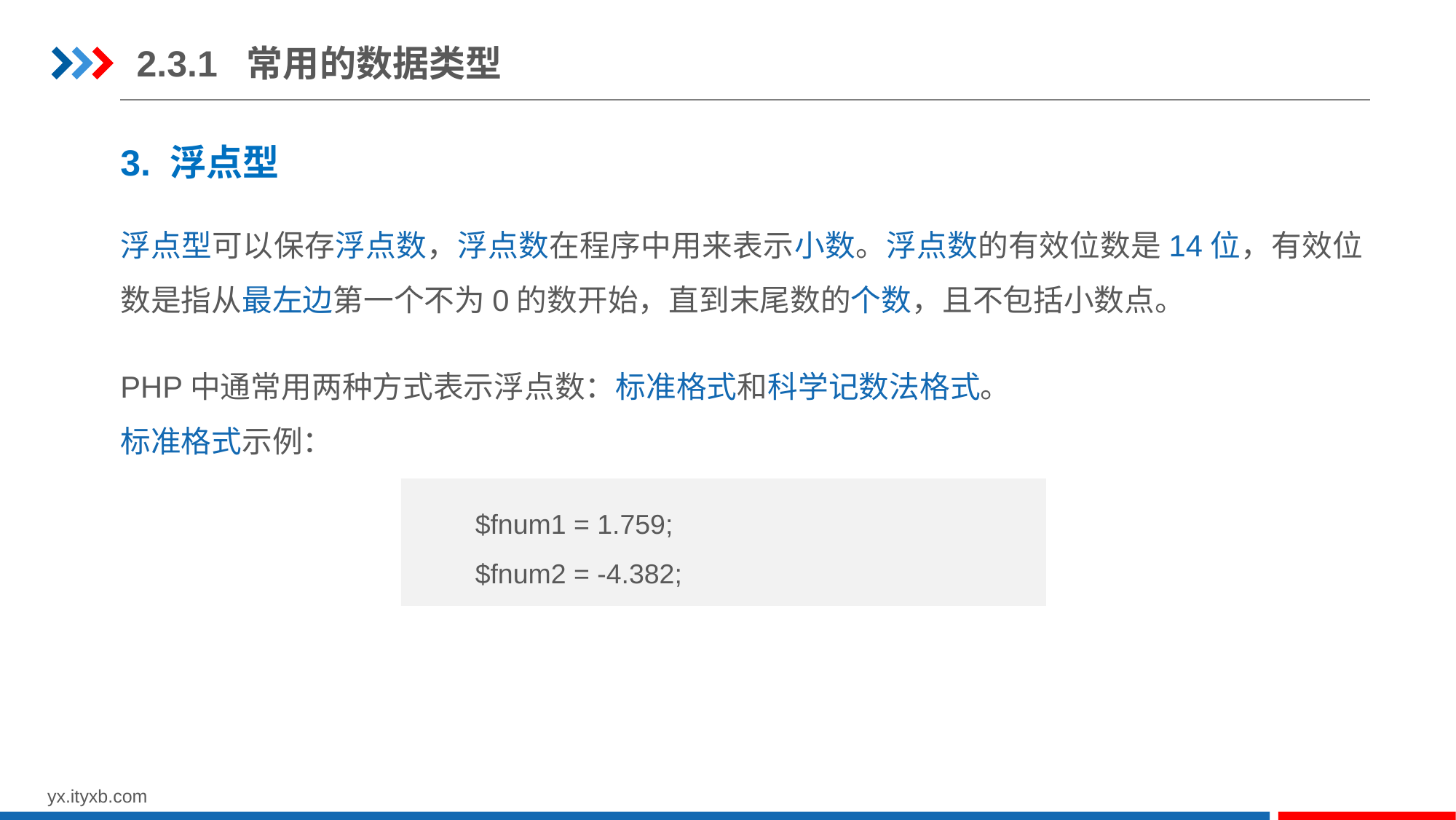

2.3.1  常用的数据类型
3. 浮点型
浮点型可以保存浮点数，浮点数在程序中用来表示小数。浮点数的有效位数是14位，有效位数是指从最左边第一个不为0的数开始，直到末尾数的个数，且不包括小数点。

PHP中通常用两种方式表示浮点数：标准格式和科学记数法格式。
标准格式示例：

$fnum1 = 1.759;
$fnum2 = -4.382;